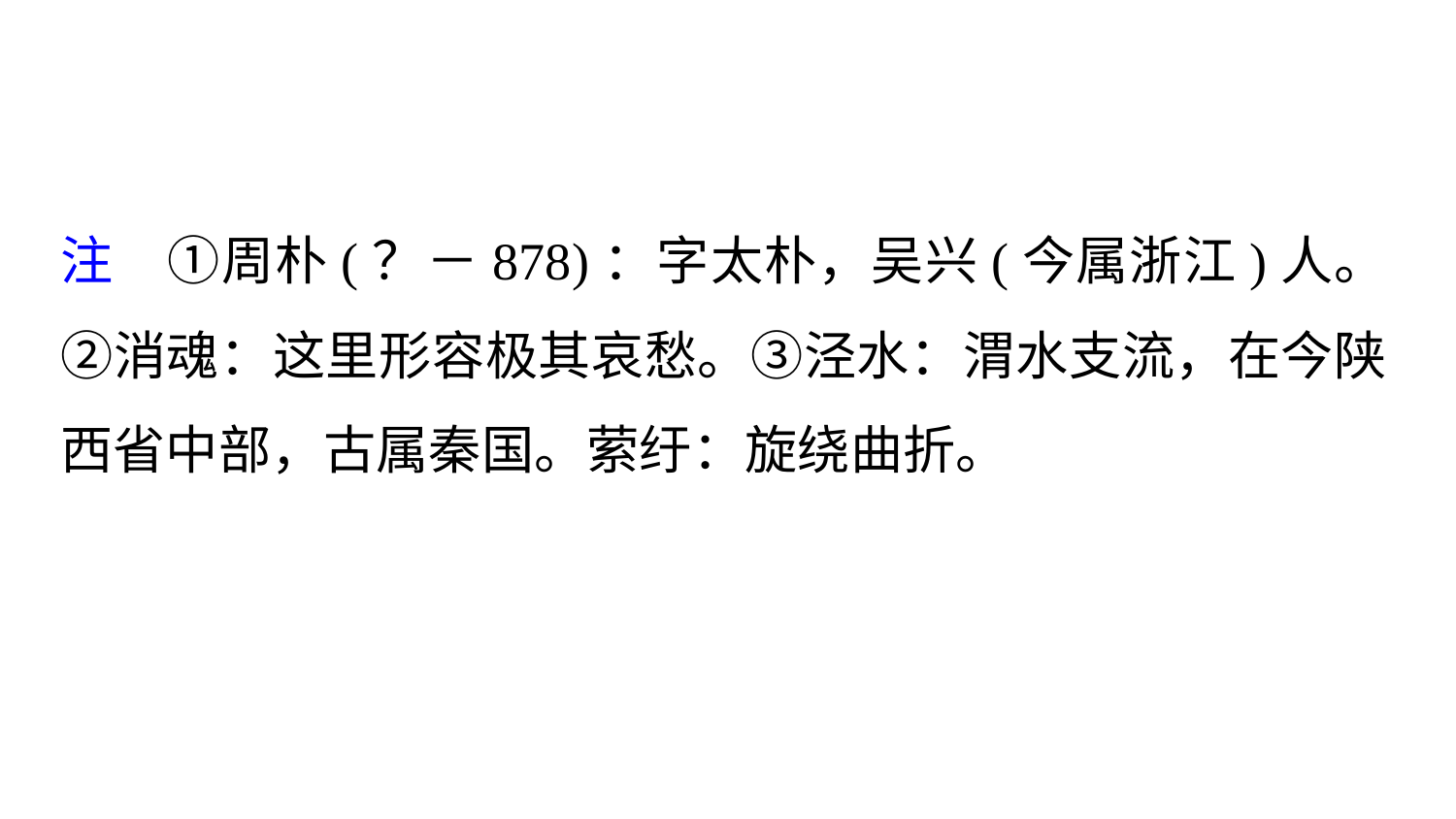

注　①周朴(？－878)：字太朴，吴兴(今属浙江)人。②消魂：这里形容极其哀愁。③泾水：渭水支流，在今陕西省中部，古属秦国。萦纡：旋绕曲折。